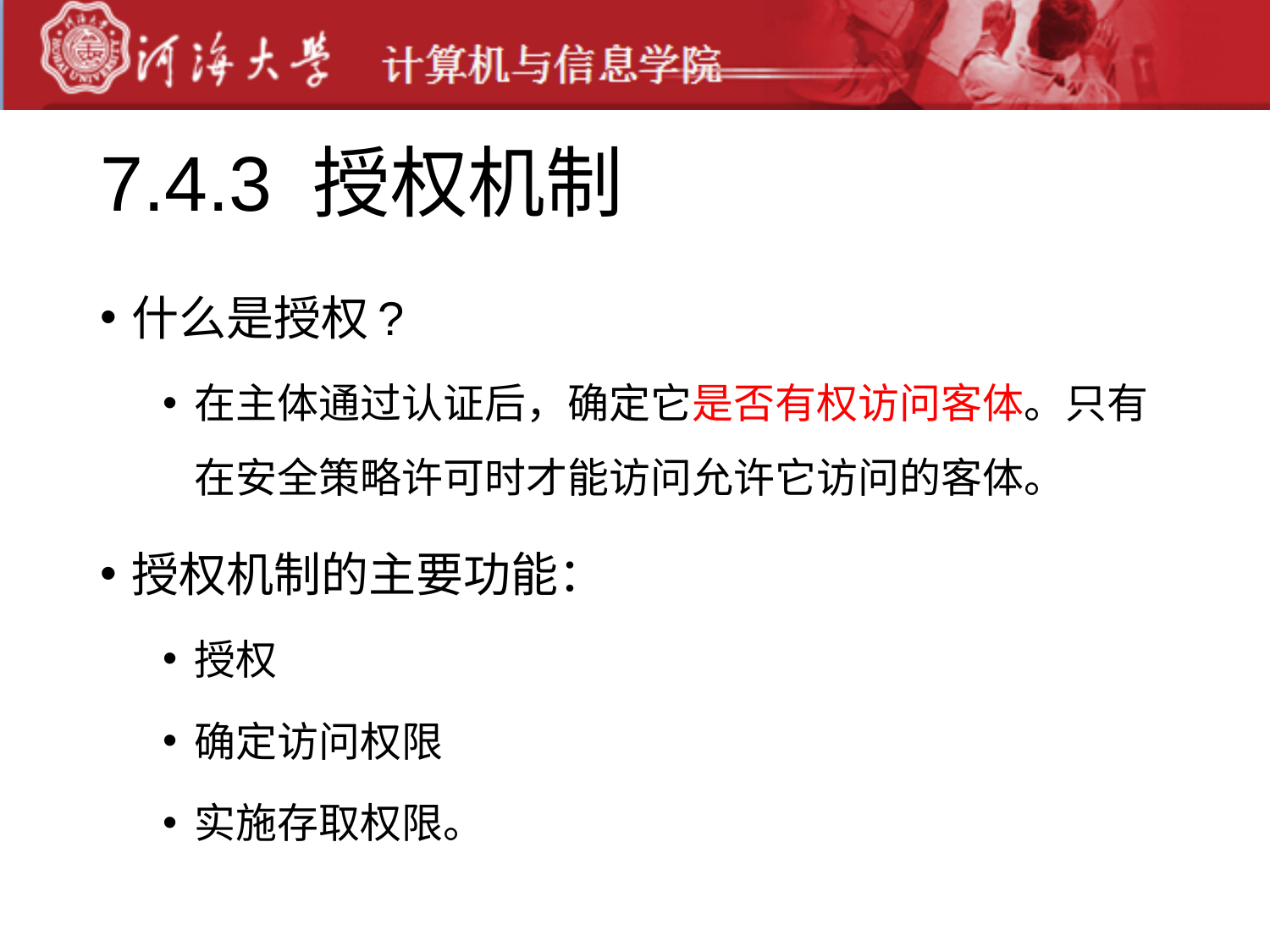

# 7.4.3 授权机制
什么是授权?
在主体通过认证后，确定它是否有权访问客体。只有在安全策略许可时才能访问允许它访问的客体。
授权机制的主要功能：
授权
确定访问权限
实施存取权限。